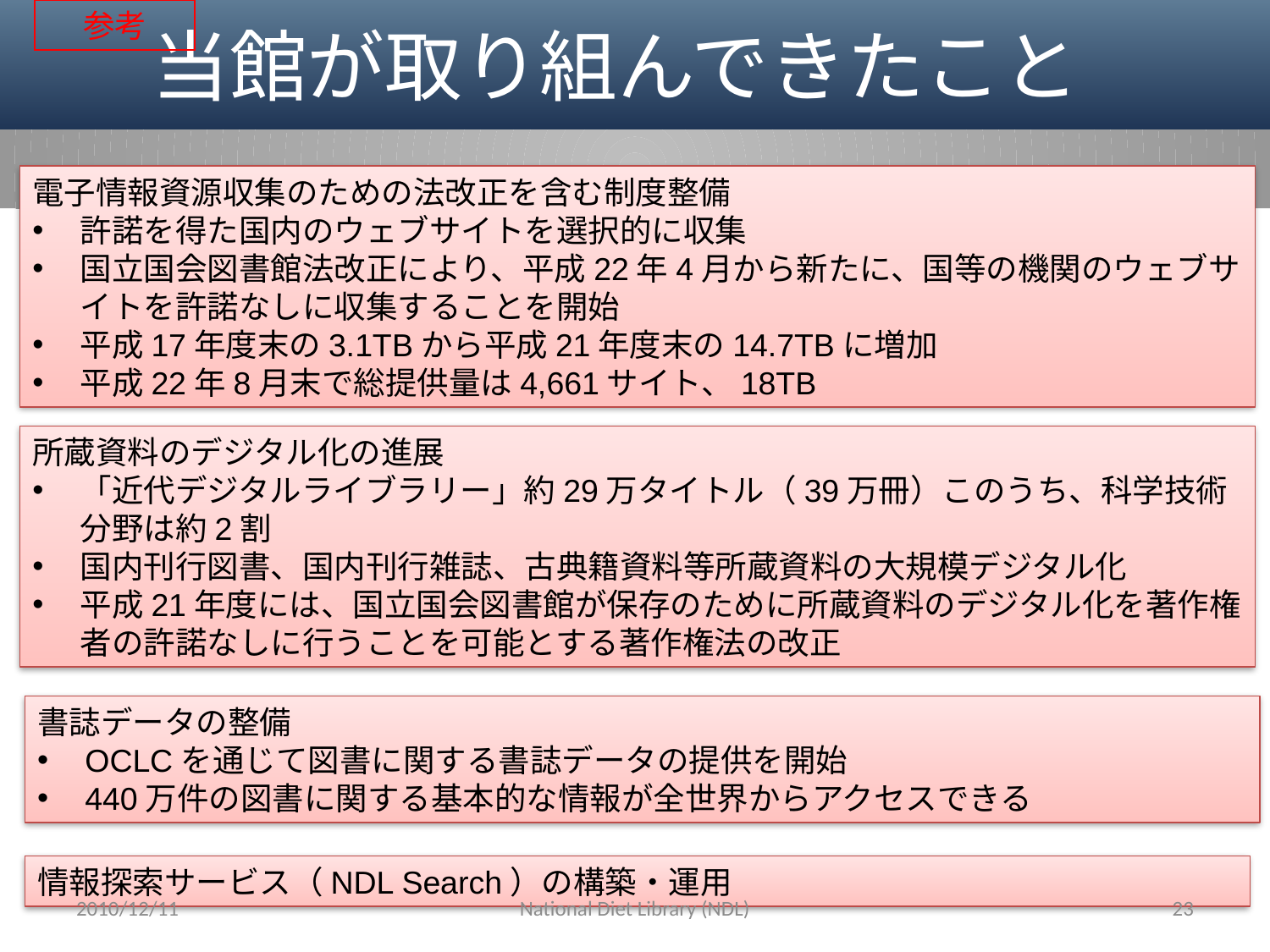

参考
# 当館が取り組んできたこと
電子情報資源収集のための法改正を含む制度整備
許諾を得た国内のウェブサイトを選択的に収集
国立国会図書館法改正により、平成22年4月から新たに、国等の機関のウェブサイトを許諾なしに収集することを開始
平成17年度末の3.1TBから平成21年度末の14.7TBに増加
平成22年8月末で総提供量は4,661サイト、18TB
所蔵資料のデジタル化の進展
「近代デジタルライブラリー」約29万タイトル（39万冊）このうち、科学技術分野は約2割
国内刊行図書、国内刊行雑誌、古典籍資料等所蔵資料の大規模デジタル化
平成21年度には、国立国会図書館が保存のために所蔵資料のデジタル化を著作権者の許諾なしに行うことを可能とする著作権法の改正
書誌データの整備
OCLCを通じて図書に関する書誌データの提供を開始
440万件の図書に関する基本的な情報が全世界からアクセスできる
情報探索サービス（NDL Search）の構築・運用
2010/12/11
National Diet Library (NDL)
23